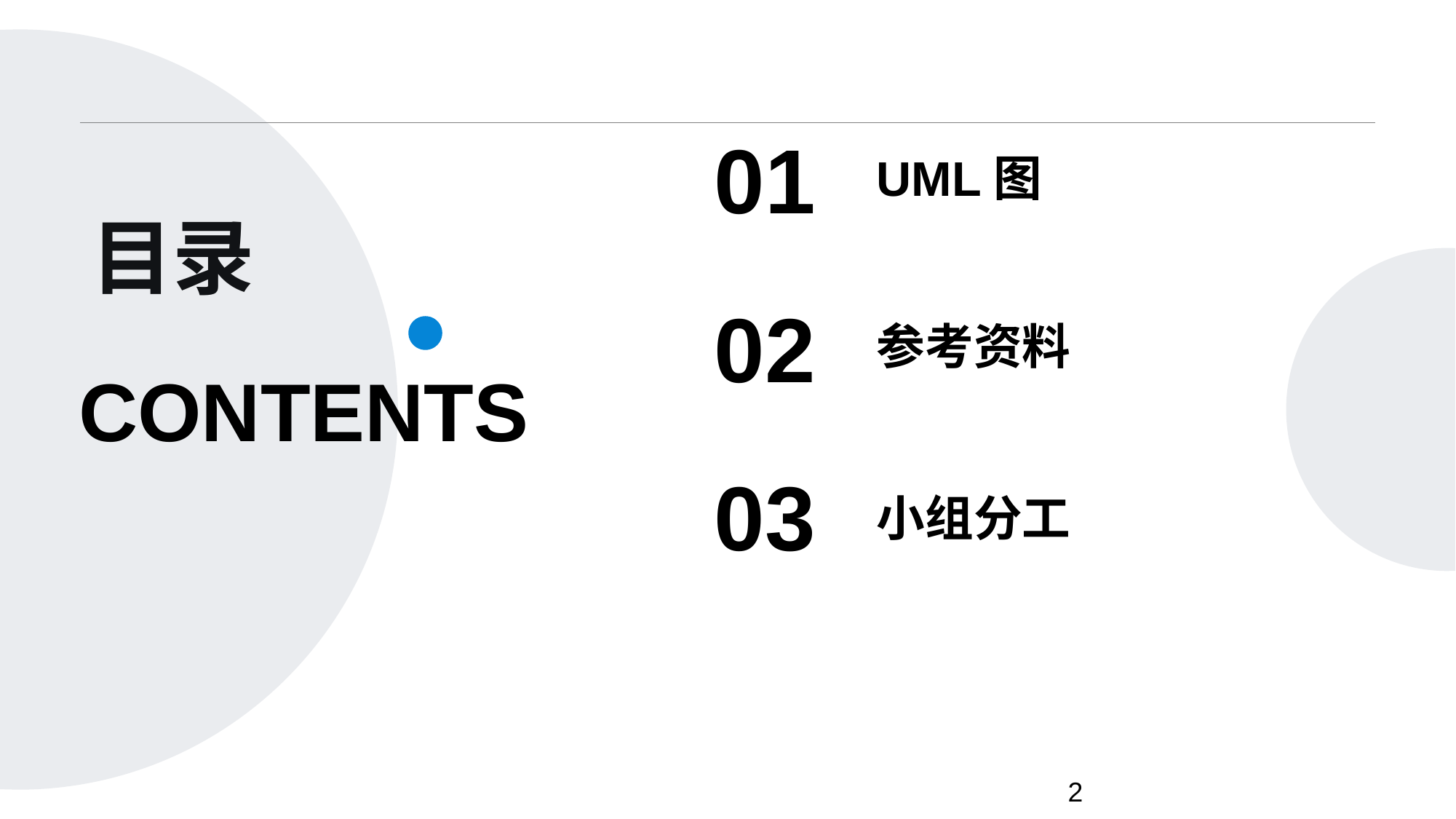

01
UML图
02
参考资料
03
小组分工
CONTENTS
目录
2